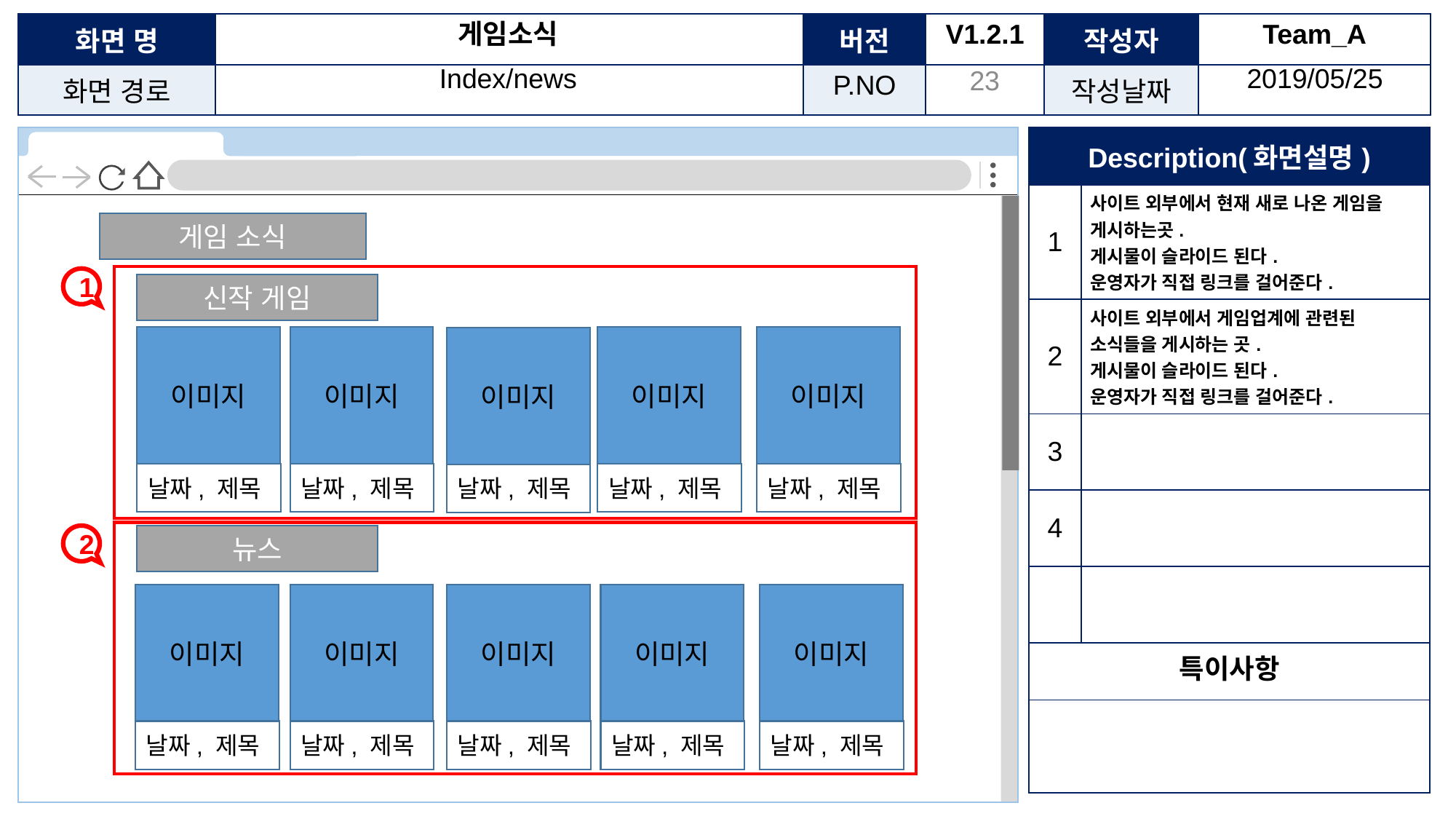

게임소식

23
Index/news
2019/05/25
| Description(화면설명) |  |
| --- | --- |
| 1 | 사이트 외부에서 현재 새로 나온 게임을 게시하는곳. 게시물이 슬라이드 된다. 운영자가 직접 링크를 걸어준다. |
| 2 | 사이트 외부에서 게임업계에 관련된 소식들을 게시하는 곳. 게시물이 슬라이드 된다. 운영자가 직접 링크를 걸어준다. |
| 3 |  |
| 4 |  |
|  |  |
| 특이사항 |  |
|  |  |

게임 소식

1
신작 게임
이미지
날짜, 제목
이미지
날짜, 제목
이미지
날짜, 제목
이미지
날짜, 제목
이미지
날짜, 제목

2
뉴스
이미지
날짜, 제목
이미지
날짜, 제목
이미지
날짜, 제목
이미지
날짜, 제목
이미지
날짜, 제목